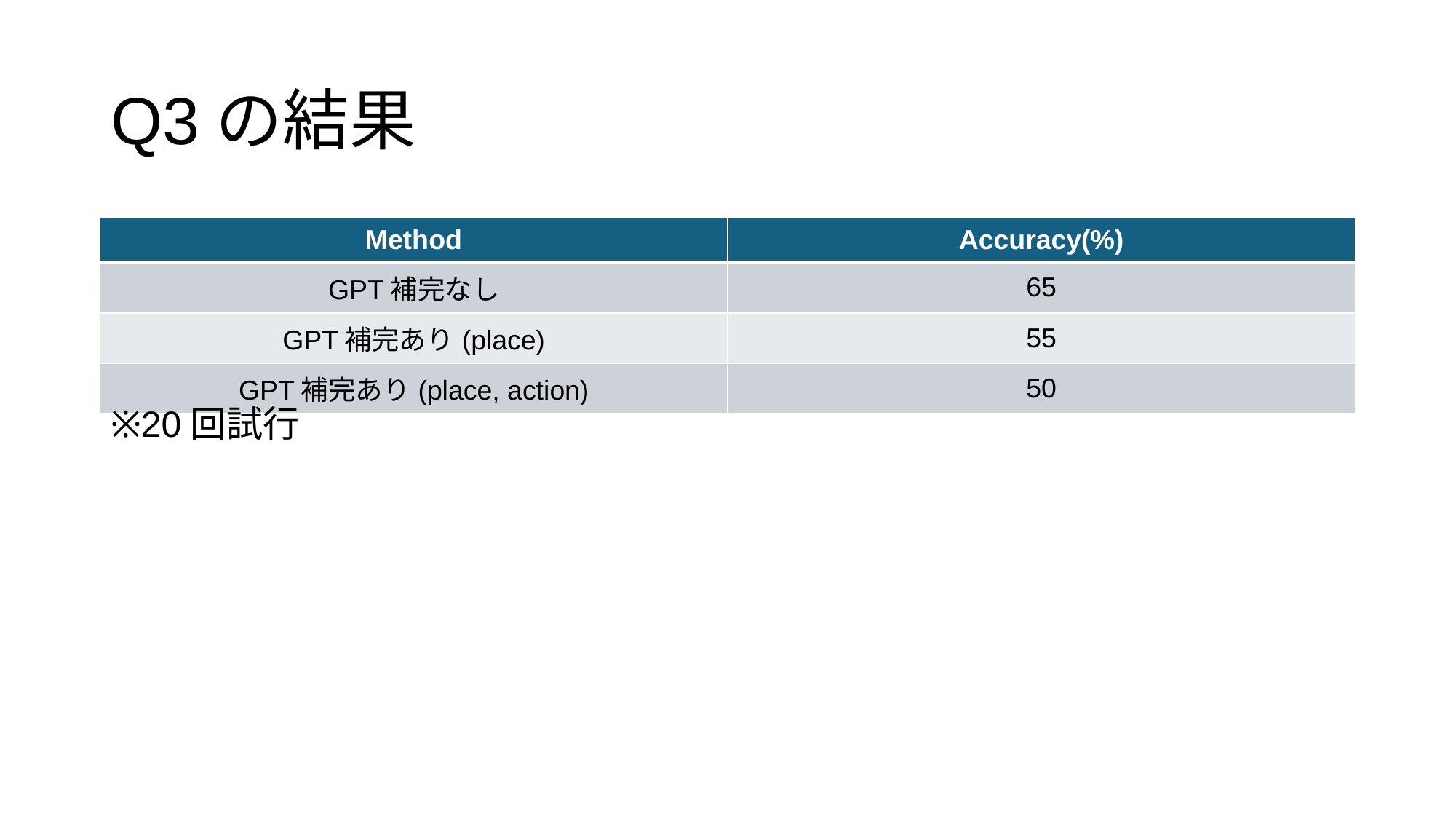

# Q3の結果
| Method | Accuracy(%) |
| --- | --- |
| GPT補完なし | 65 |
| GPT補完あり(place) | 55 |
| GPT補完あり(place, action) | 50 |
※20回試行